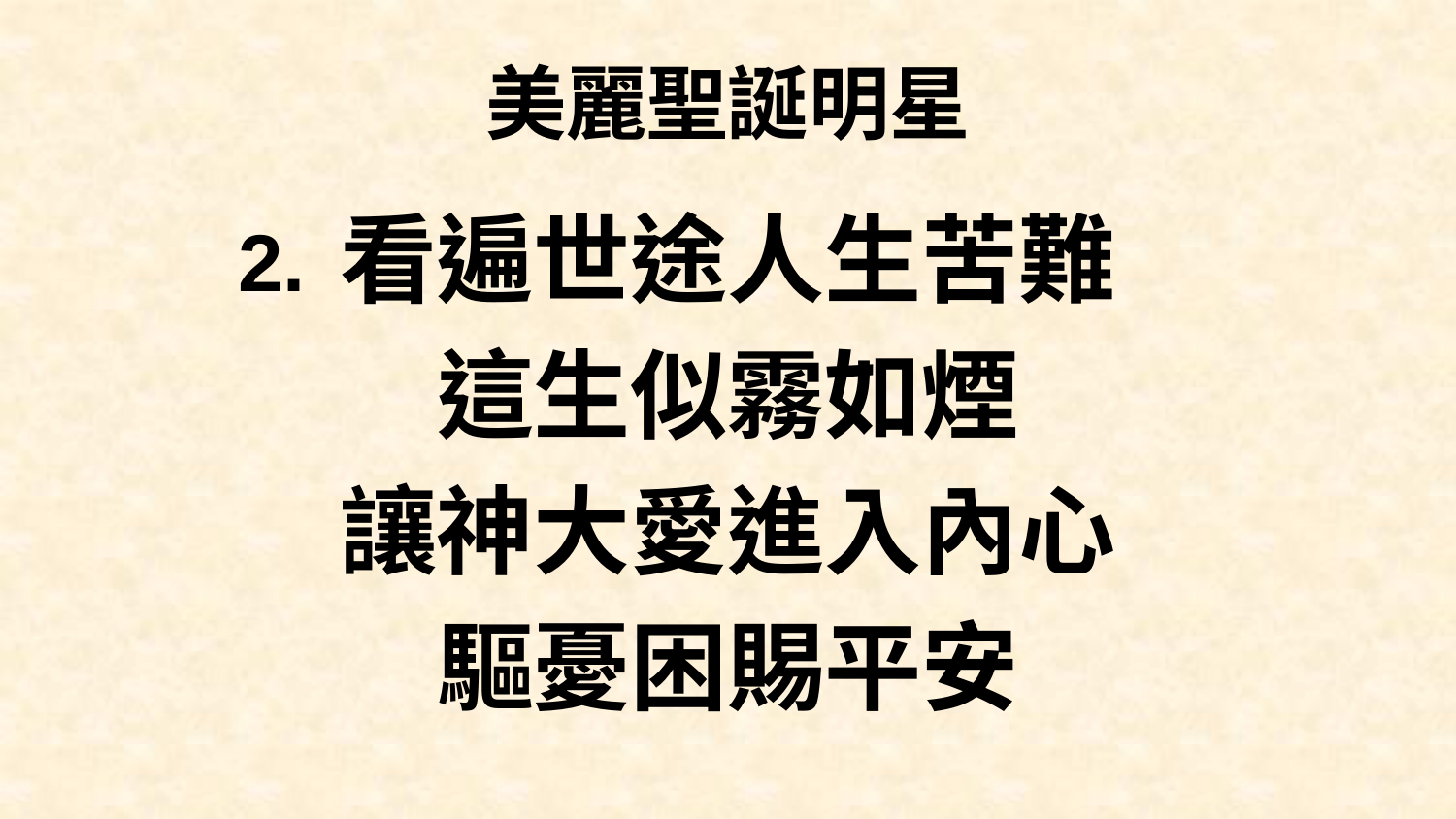

# 美麗聖誕明星
看遍世途人生苦難
這生似霧如煙
讓神大愛進入內心
驅憂困賜平安
2.